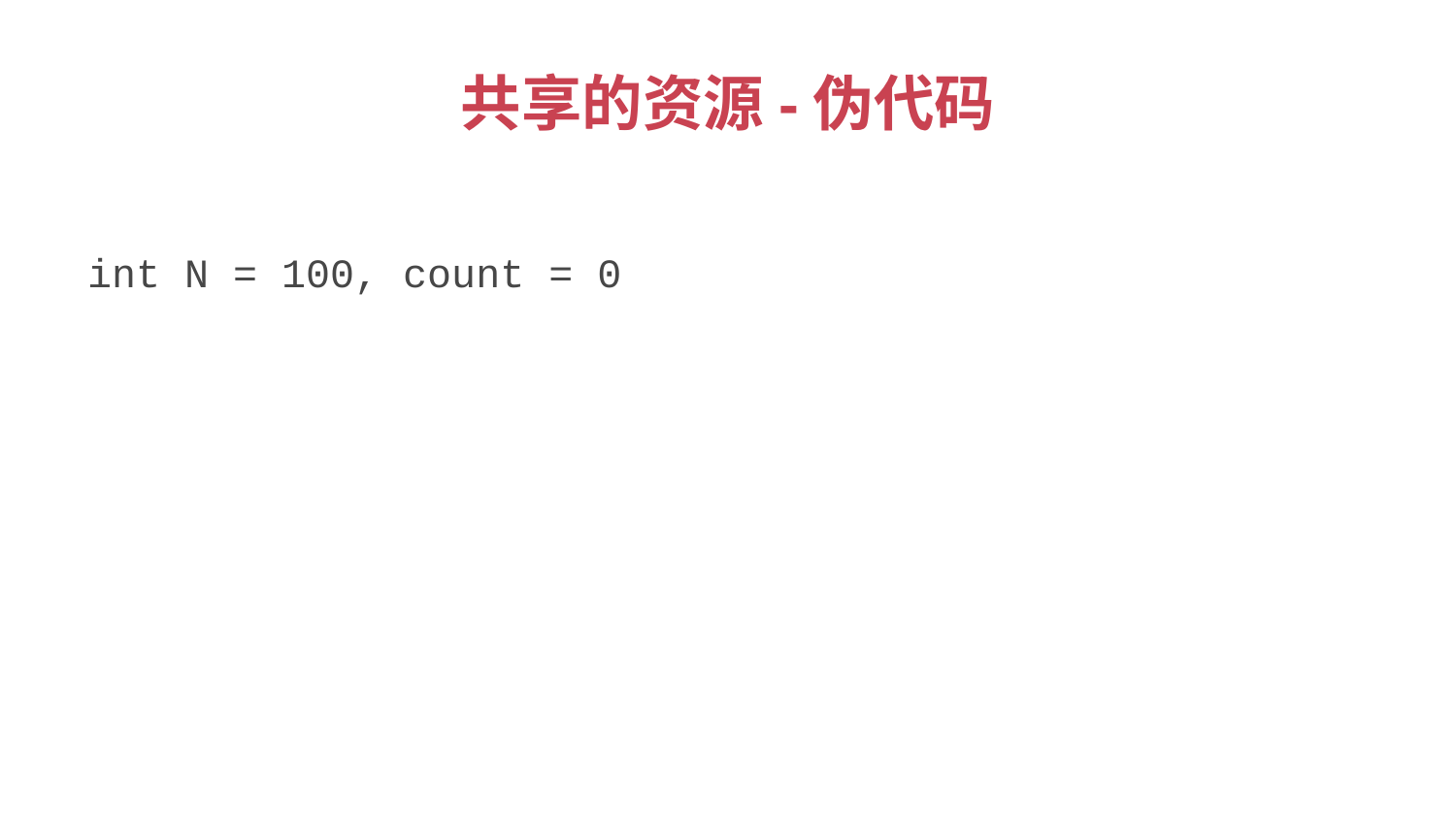

# 共享的资源-伪代码
int N = 100, count = 0